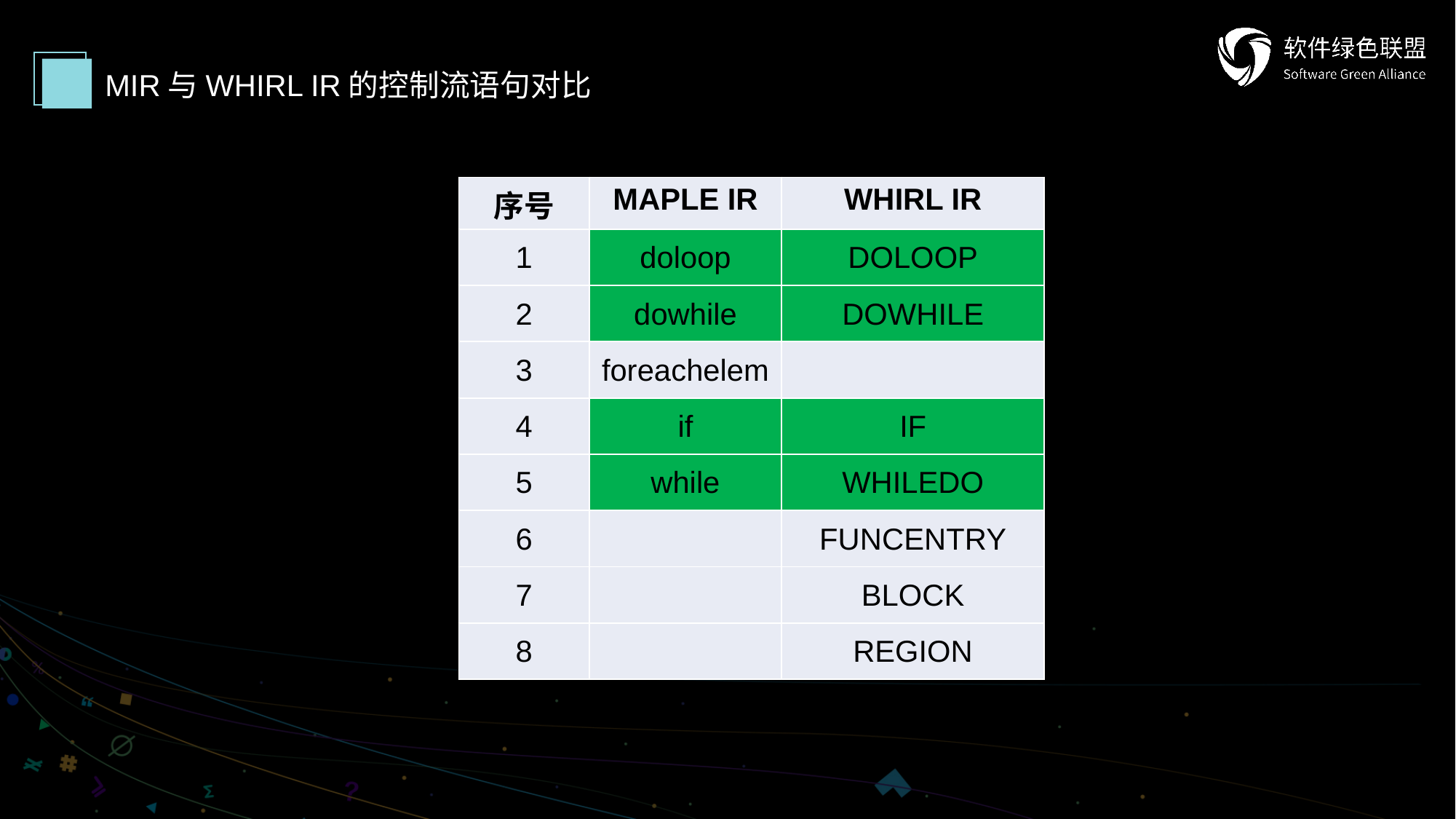

MIR与WHIRL IR的控制流语句对比
| 序号 | MAPLE IR | WHIRL IR |
| --- | --- | --- |
| 1 | doloop | DOLOOP |
| 2 | dowhile | DOWHILE |
| 3 | foreachelem |  |
| 4 | if | IF |
| 5 | while | WHILEDO |
| 6 |  | FUNCENTRY |
| 7 |  | BLOCK |
| 8 |  | REGION |